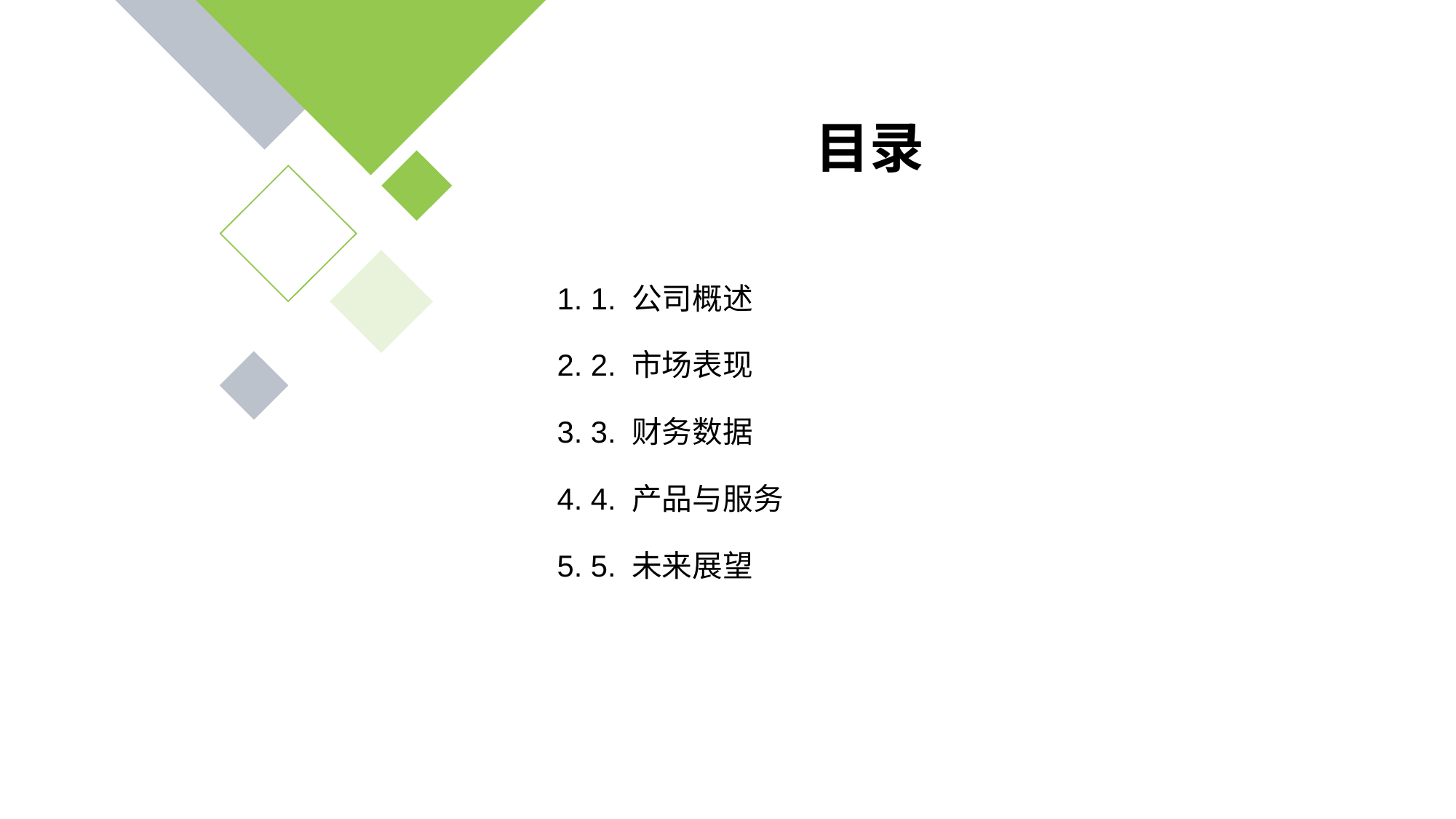

# 目录

1. 1. 公司概述
2. 2. 市场表现
3. 3. 财务数据
4. 4. 产品与服务
5. 5. 未来展望